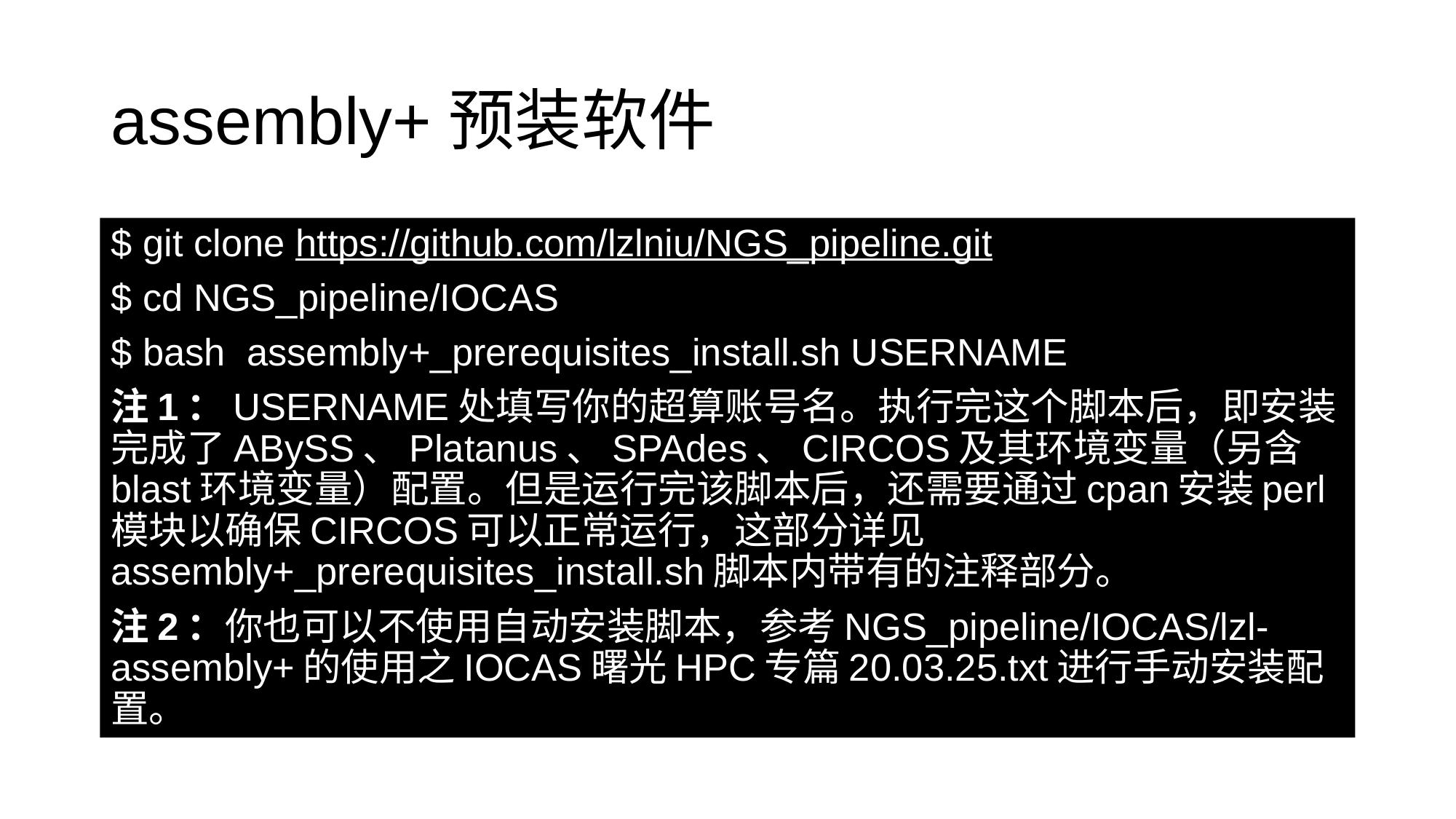

# assembly+预装软件
$ git clone https://github.com/lzlniu/NGS_pipeline.git
$ cd NGS_pipeline/IOCAS
$ bash  assembly+_prerequisites_install.sh USERNAME
注1：USERNAME处填写你的超算账号名。执行完这个脚本后，即安装完成了ABySS、Platanus、SPAdes、CIRCOS及其环境变量（另含blast环境变量）配置。但是运行完该脚本后，还需要通过cpan安装perl模块以确保CIRCOS可以正常运行，这部分详见assembly+_prerequisites_install.sh脚本内带有的注释部分。
注2：你也可以不使用自动安装脚本，参考NGS_pipeline/IOCAS/lzl-assembly+的使用之IOCAS曙光HPC专篇20.03.25.txt进行手动安装配置。